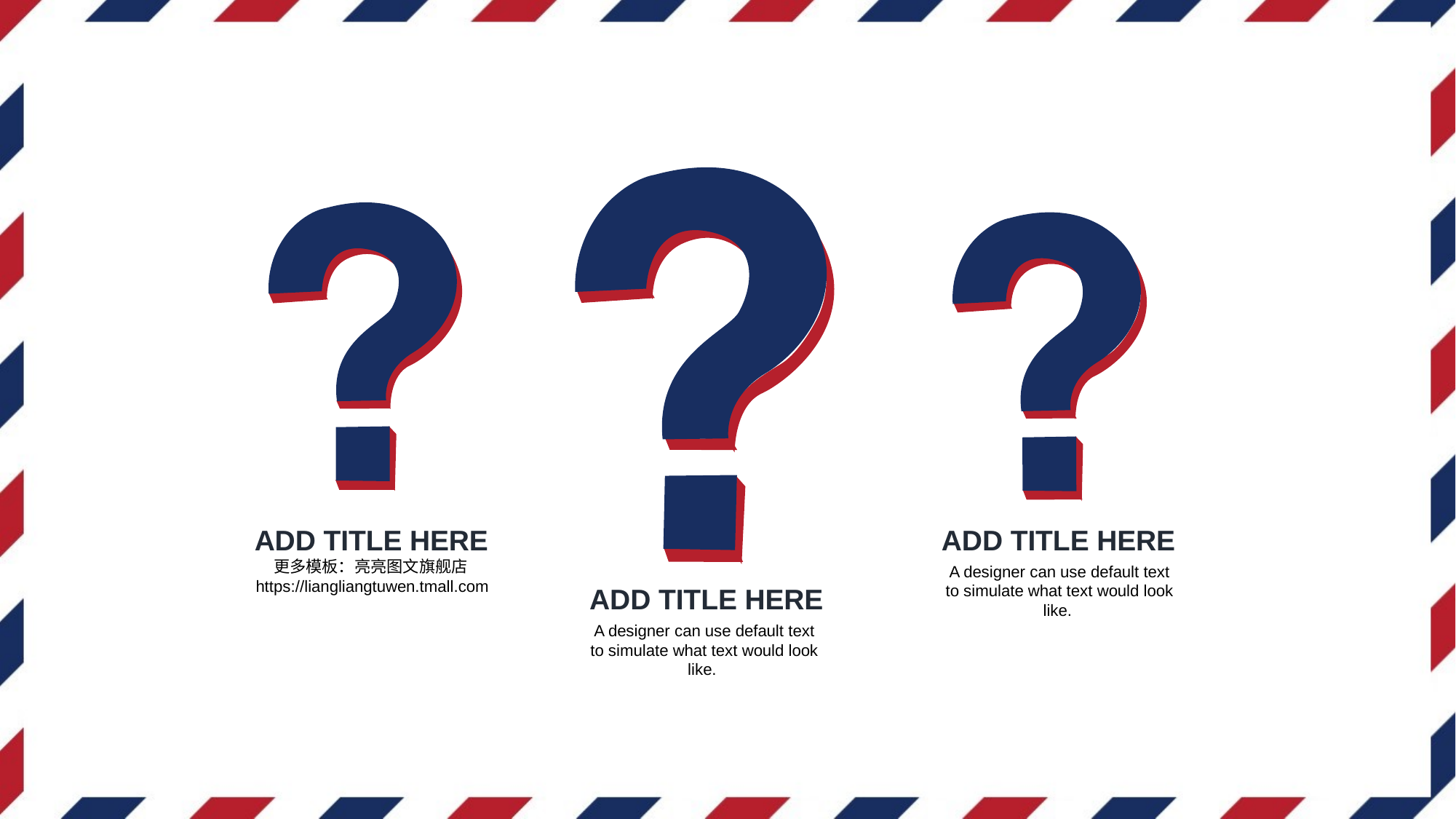

ADD TITLE HERE
更多模板：亮亮图文旗舰店https://liangliangtuwen.tmall.com
ADD TITLE HERE
A designer can use default text to simulate what text would look like.
ADD TITLE HERE
A designer can use default text to simulate what text would look like.